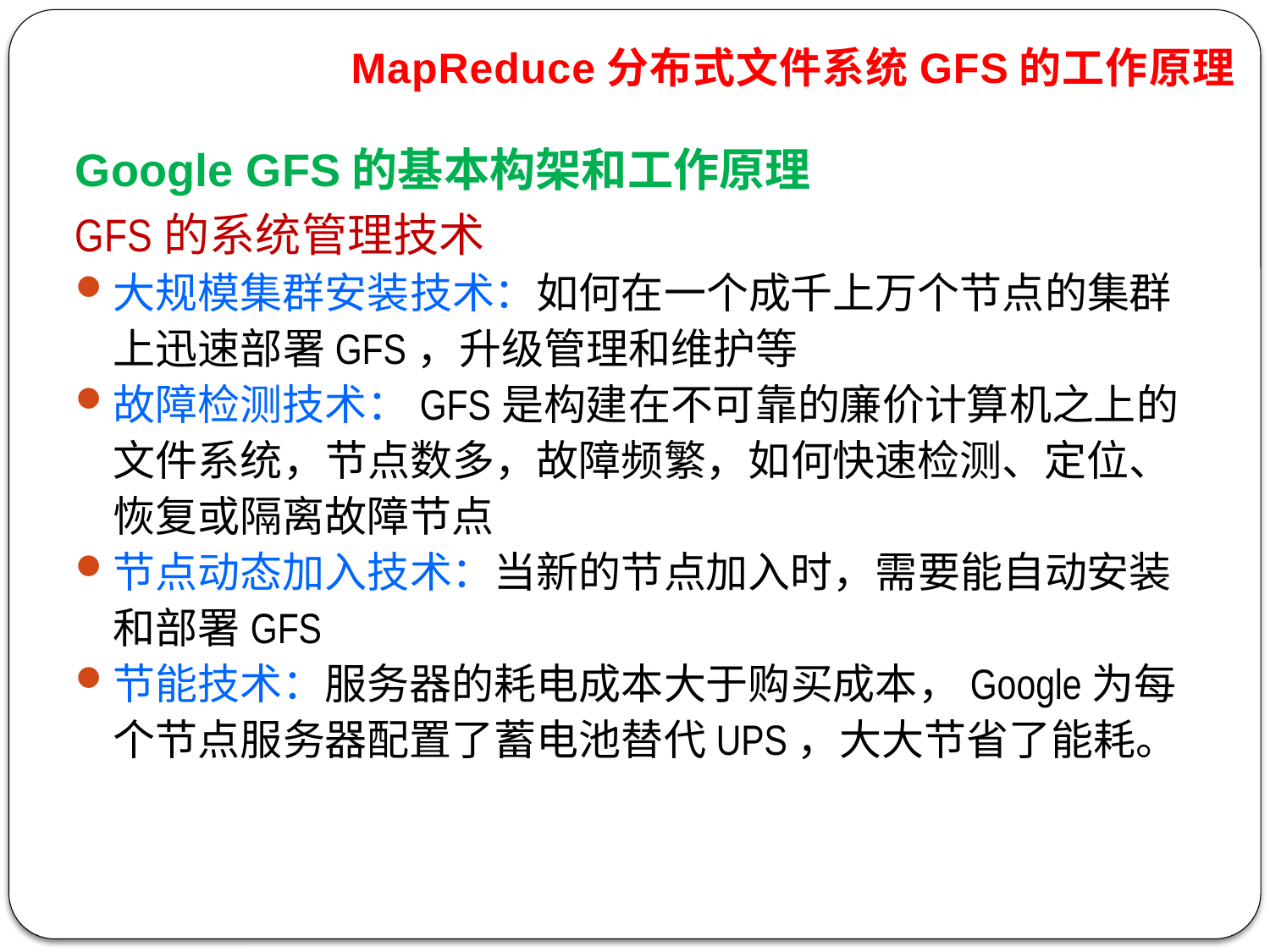

# MapReduce分布式文件系统GFS的工作原理
Google GFS的基本构架和工作原理
GFS的系统管理技术
大规模集群安装技术：如何在一个成千上万个节点的集群上迅速部署GFS，升级管理和维护等
故障检测技术：GFS是构建在不可靠的廉价计算机之上的文件系统，节点数多，故障频繁，如何快速检测、定位、恢复或隔离故障节点
节点动态加入技术：当新的节点加入时，需要能自动安装和部署GFS
节能技术：服务器的耗电成本大于购买成本，Google为每个节点服务器配置了蓄电池替代UPS，大大节省了能耗。